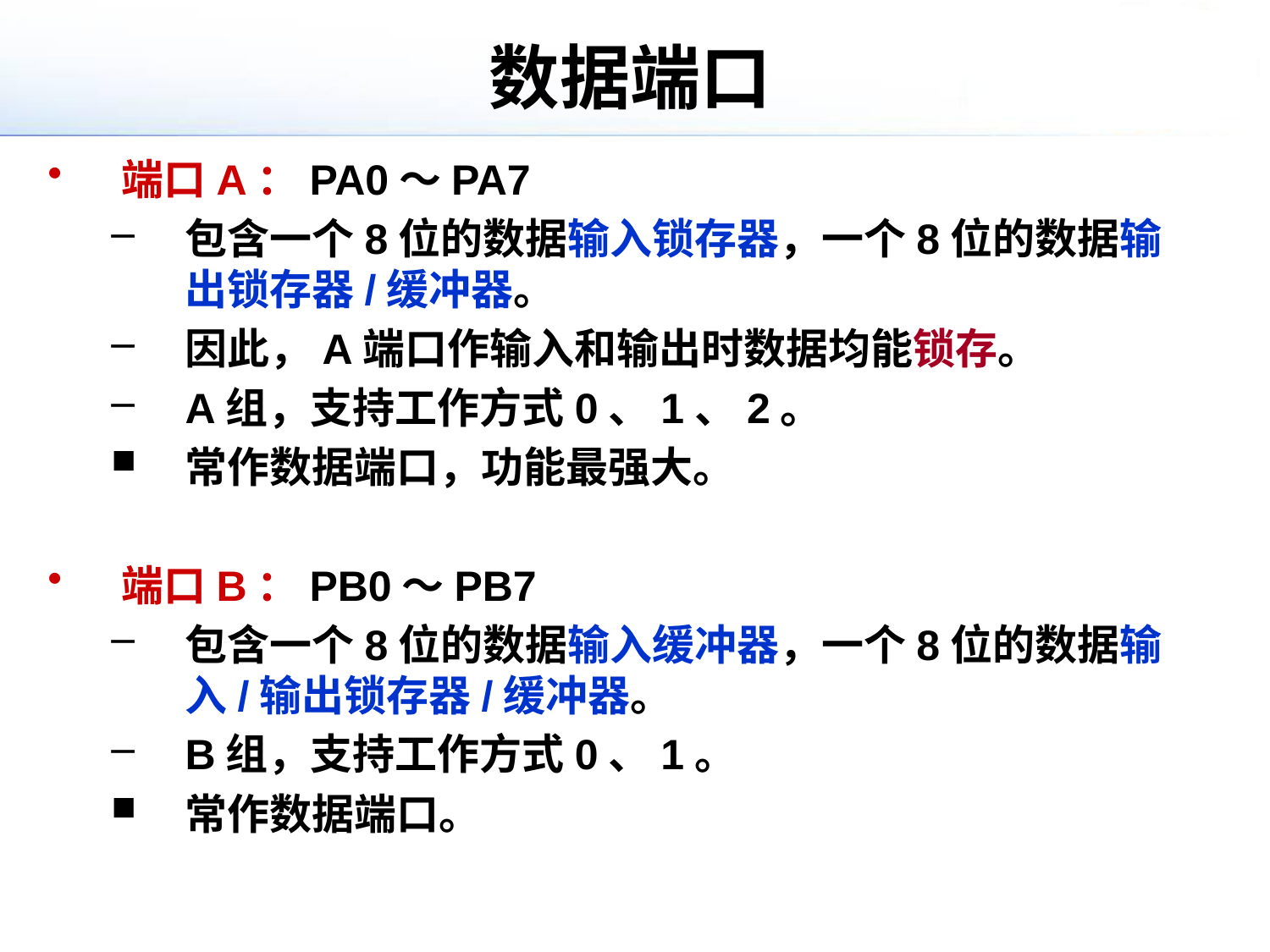

# 数据端口
端口A：PA0～PA7
包含一个8位的数据输入锁存器，一个8位的数据输出锁存器/缓冲器。
因此，A端口作输入和输出时数据均能锁存。
A组，支持工作方式0、1、2。
常作数据端口，功能最强大。

端口B：PB0～PB7
包含一个8位的数据输入缓冲器，一个8位的数据输入/输出锁存器/缓冲器。
B组，支持工作方式0、1。
常作数据端口。